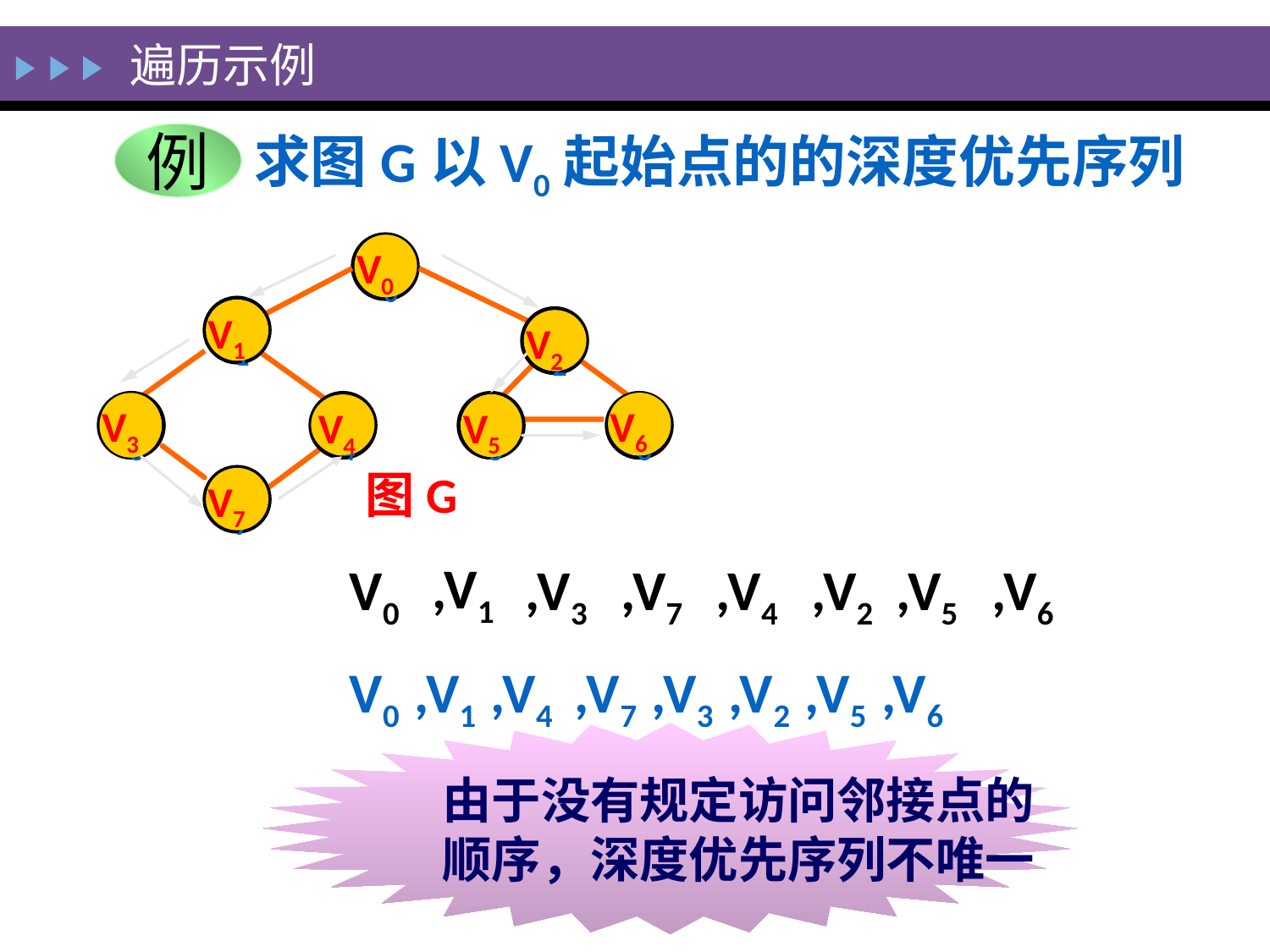

# 遍历示例
求图G以V0起始点的的深度优先序列
例
 V0

 V1

 V2

 V3

 V4

 V5

 V6

 V7

V0

V1

V2

V6

V3

V5

 V4

图G
V7

 ,V1
V0
,V3
,V7
,V4
,V2
,V5
,V6
V0  ,V1  ,V4   ,V7  ,V3  ,V2  ,V5  ,V6
由于没有规定访问邻接点的
顺序，深度优先序列不唯一